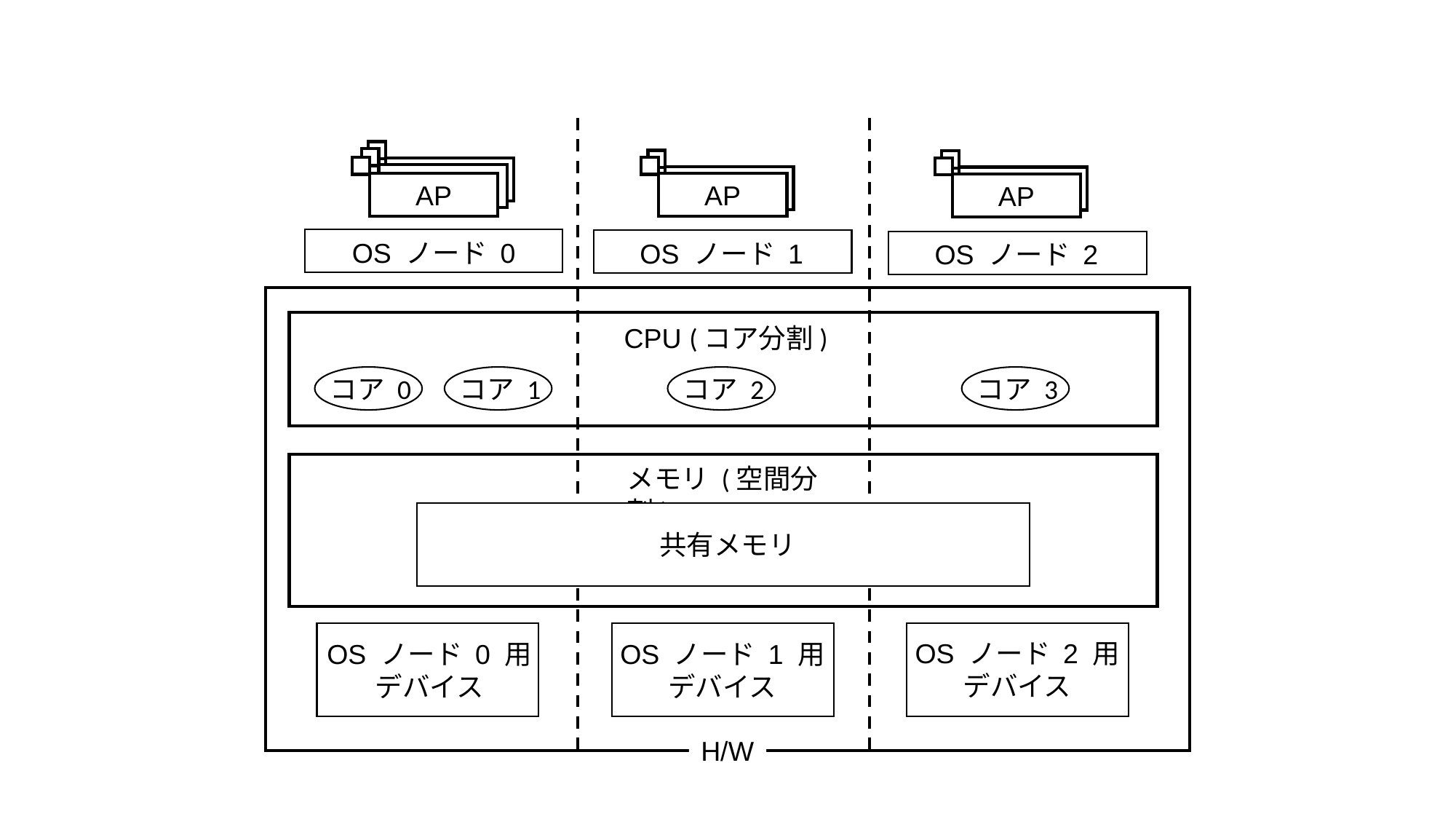

AP
AP
AP

OS ノード 0
OS ノード 1

OS ノード 2

CPU (コア分割)

コア 0

コア 1

コア 2

コア 3

メモリ (空間分割)

共有メモリ

OS ノード 2 用
デバイス
OS ノード 1 用
デバイス
OS ノード 0 用
デバイス
H/W